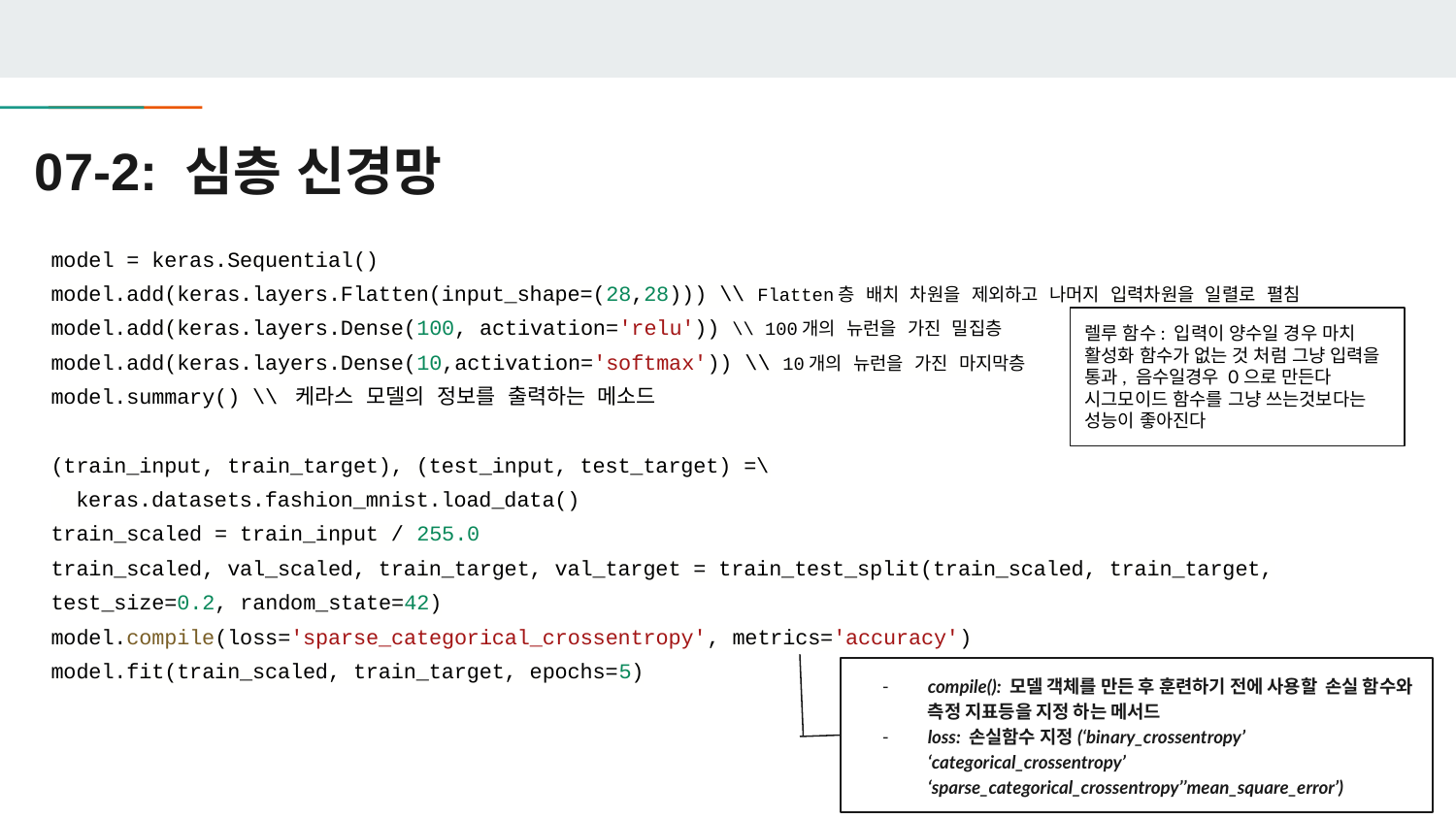

# 07-2: 심층 신경망
model = keras.Sequential()
model.add(keras.layers.Flatten(input_shape=(28,28))) \\ Flatten층 배치 차원을 제외하고 나머지 입력차원을 일렬로 펼침 model.add(keras.layers.Dense(100, activation='relu')) \\ 100개의 뉴런을 가진 밀집층
model.add(keras.layers.Dense(10,activation='softmax')) \\ 10개의 뉴런을 가진 마지막층
model.summary() \\ 케라스 모델의 정보를 출력하는 메소드

(train_input, train_target), (test_input, test_target) =\
  keras.datasets.fashion_mnist.load_data()
train_scaled = train_input / 255.0
train_scaled, val_scaled, train_target, val_target = train_test_split(train_scaled, train_target, test_size=0.2, random_state=42)
model.compile(loss='sparse_categorical_crossentropy', metrics='accuracy')
model.fit(train_scaled, train_target, epochs=5)

렐루 함수: 입력이 양수일 경우 마치 활성화 함수가 없는 것 처럼 그냥 입력을 통과, 음수일경우 0으로 만든다
시그모이드 함수를 그냥 쓰는것보다는 성능이 좋아진다
compile(): 모델 객체를 만든 후 훈련하기 전에 사용할  손실 함수와 측정 지표등을 지정 하는 메서드
loss: 손실함수 지정(‘binary_crossentropy’ ‘categorical_crossentropy’ ‘sparse_categorical_crossentropy’’mean_square_error’)